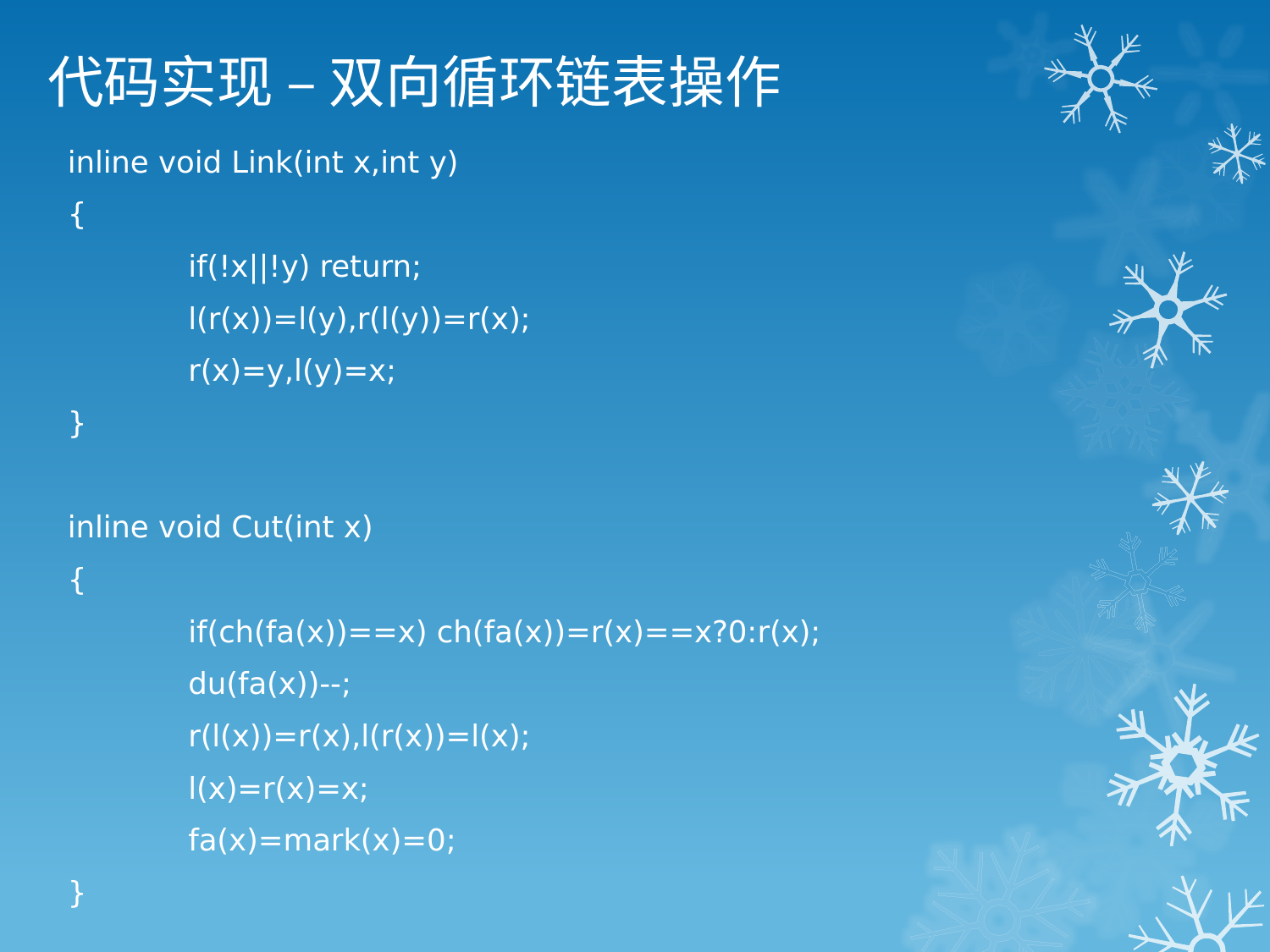

# 代码实现 – 双向循环链表操作
inline void Link(int x,int y)
{
	if(!x||!y) return;
	l(r(x))=l(y),r(l(y))=r(x);
	r(x)=y,l(y)=x;
}

inline void Cut(int x)
{
	if(ch(fa(x))==x) ch(fa(x))=r(x)==x?0:r(x);
	du(fa(x))--;
	r(l(x))=r(x),l(r(x))=l(x);
	l(x)=r(x)=x;
	fa(x)=mark(x)=0;
}